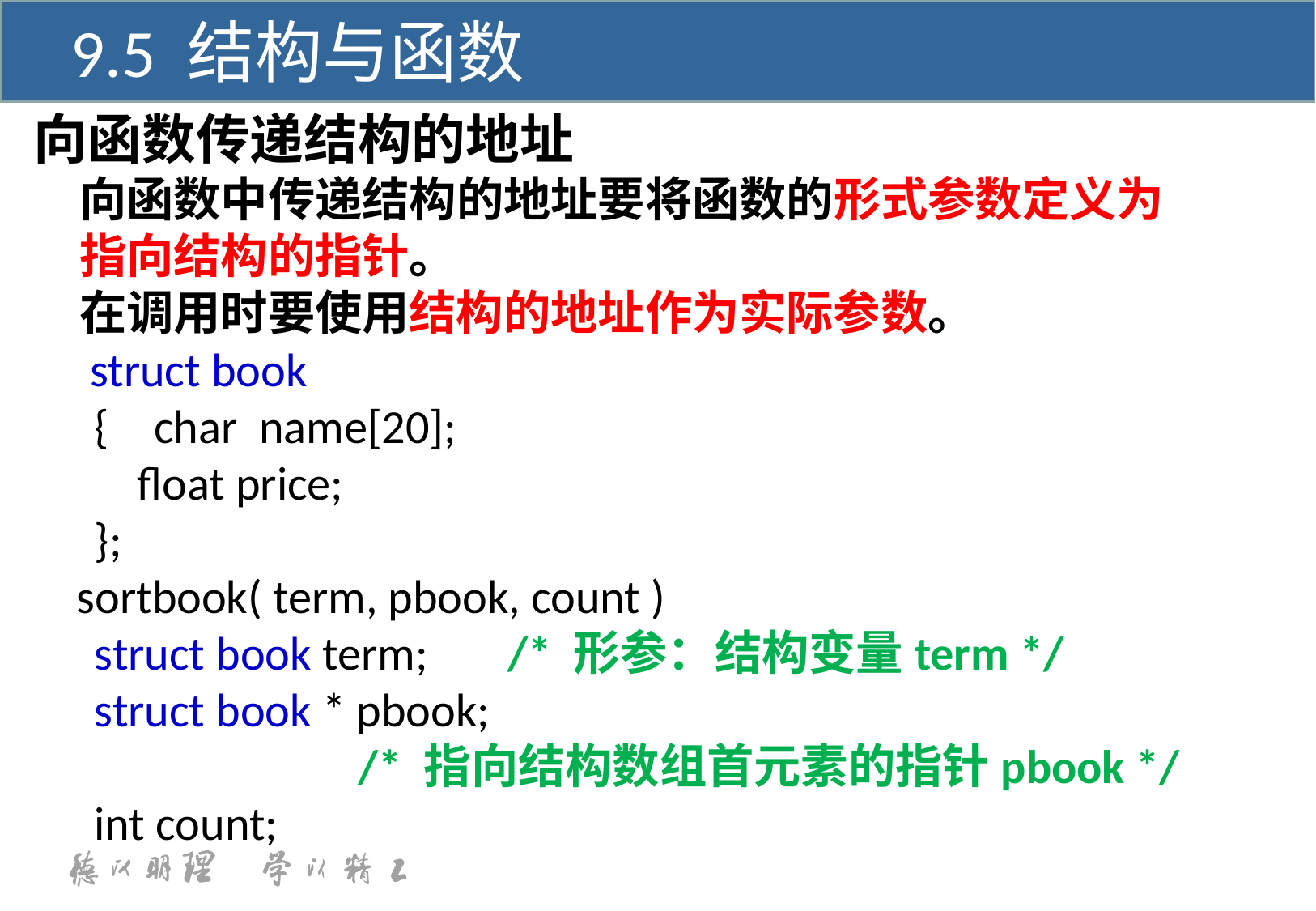

9.5 结构与函数
向函数传递结构的地址
	向函数中传递结构的地址要将函数的形式参数定义为指向结构的指针。
	在调用时要使用结构的地址作为实际参数。
	 struct book
{	  char  name[20];
    float price;
};
    sortbook( term, pbook, count )
struct book term;	 /* 形参：结构变量term */
struct book * pbook;
/* 指向结构数组首元素的指针pbook */
int count;
123